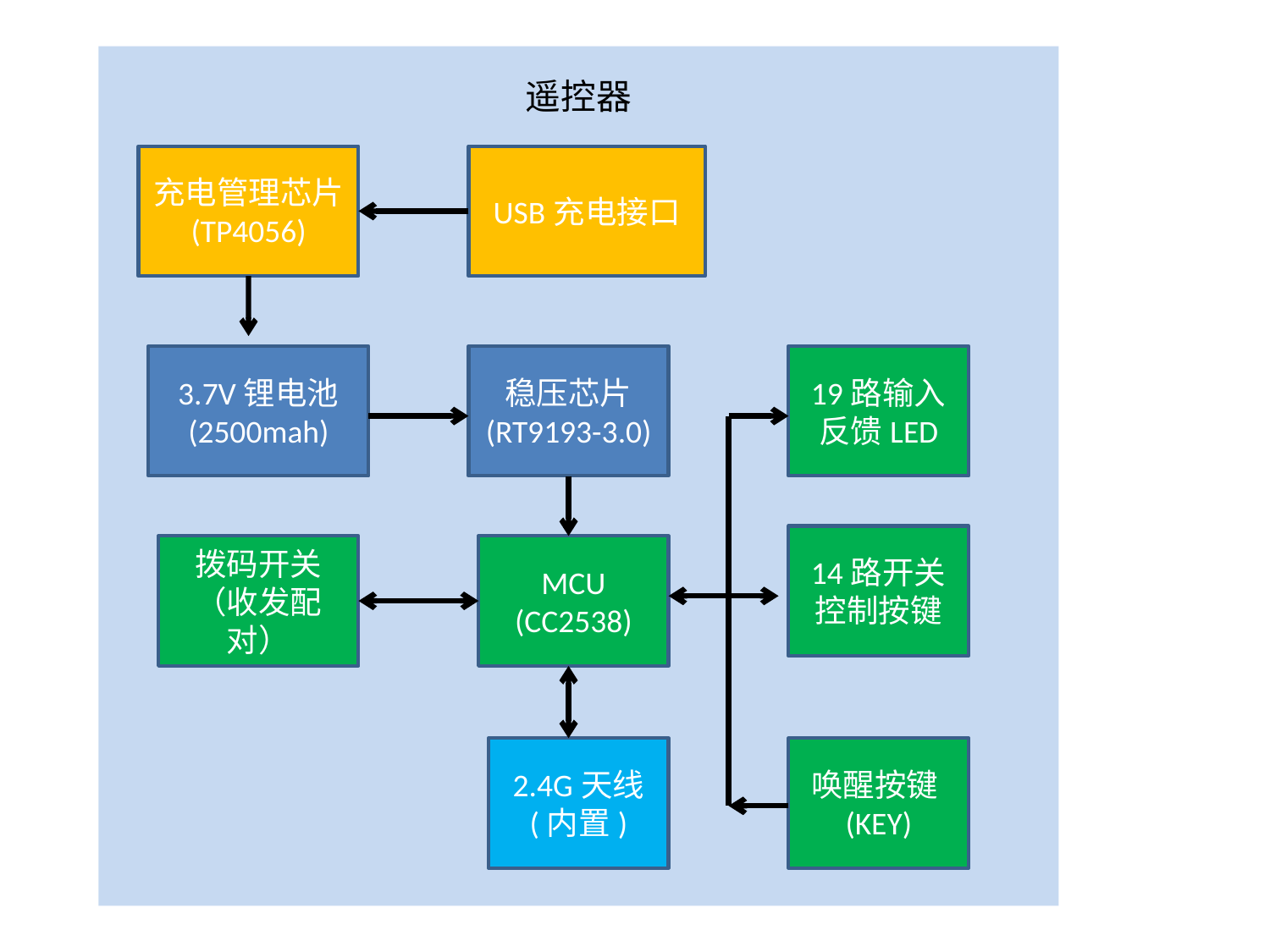

遥控器

充电管理芯片
(TP4056)
USB充电接口
3.7V锂电池
(2500mah)
稳压芯片
(RT9193-3.0)

19路输入反馈LED

14路开关控制按键
拨码开关（收发配对）
MCU
(CC2538)
2.4G天线
(内置)
唤醒按键(KEY)